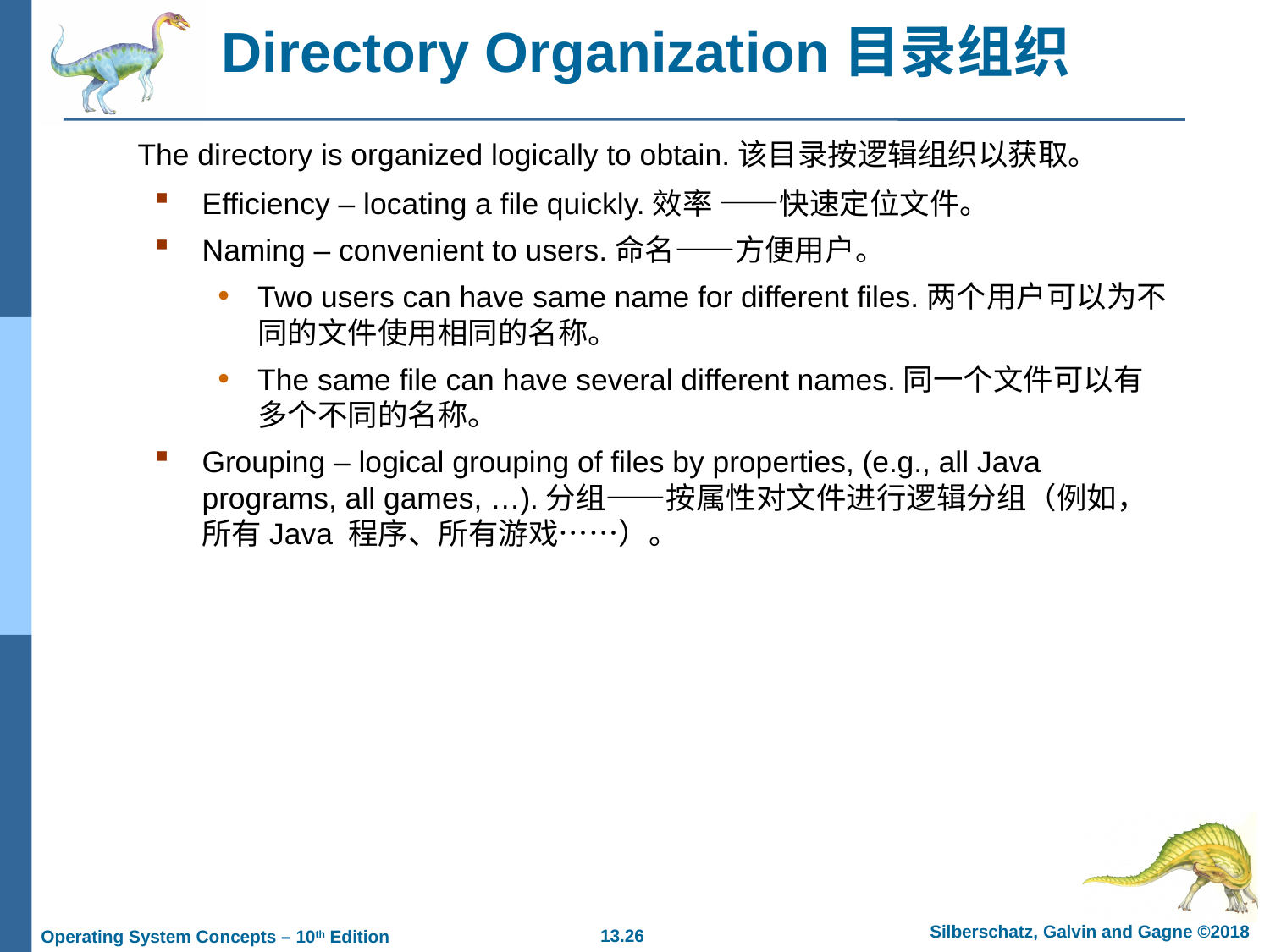

# Directory Organization目录组织
The directory is organized logically to obtain.该目录按逻辑组织以获取。
Efficiency – locating a file quickly.效率 ——快速定位文件。
Naming – convenient to users.命名——方便用户。
Two users can have same name for different files.两个用户可以为不同的文件使用相同的名称。
The same file can have several different names.同一个文件可以有多个不同的名称。
Grouping – logical grouping of files by properties, (e.g., all Java programs, all games, …).分组——按属性对文件进行逻辑分组（例如，所有Java 程序、所有游戏……）。